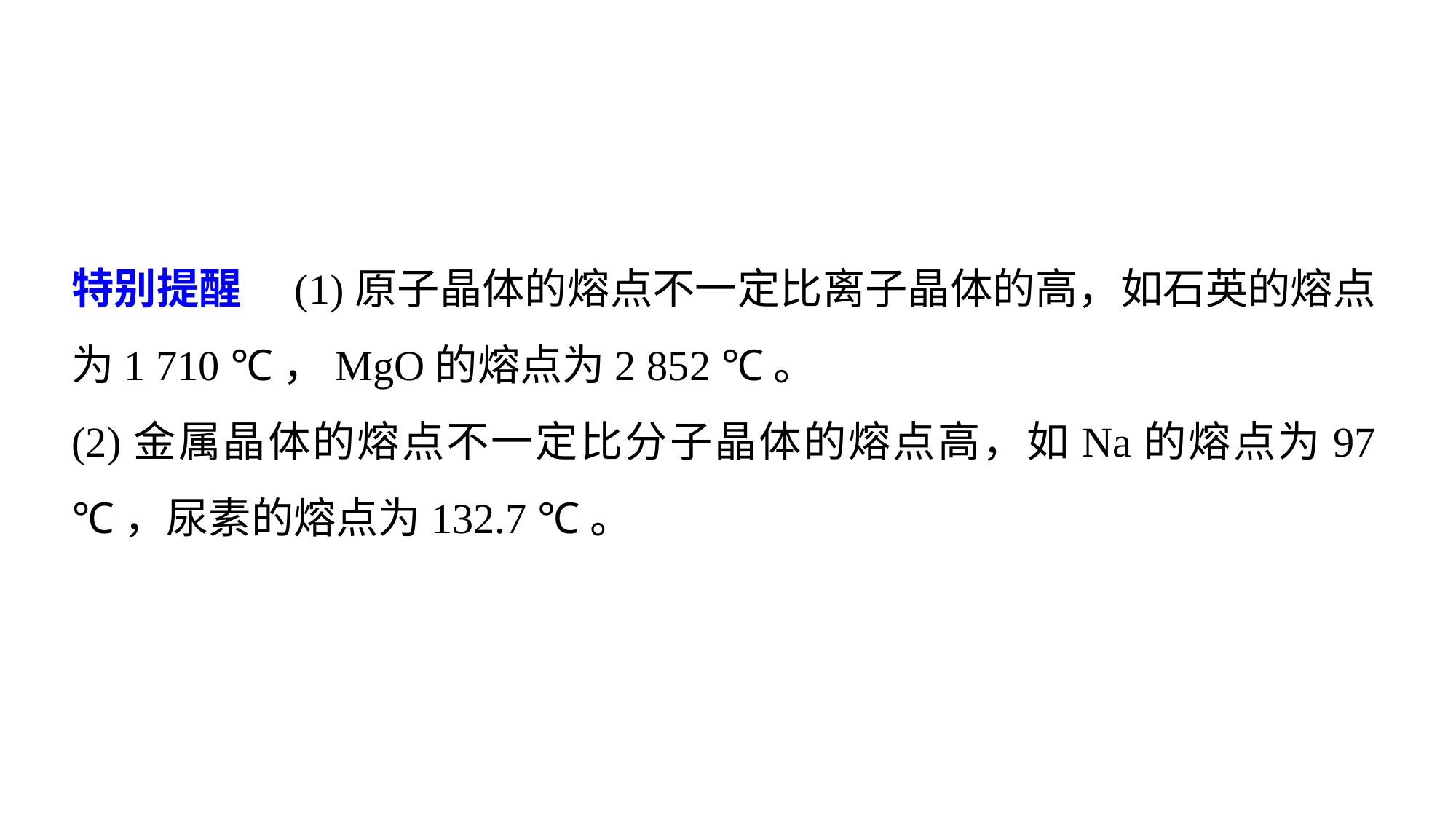

特别提醒　(1)原子晶体的熔点不一定比离子晶体的高，如石英的熔点为1 710 ℃，MgO的熔点为2 852 ℃。
(2)金属晶体的熔点不一定比分子晶体的熔点高，如Na的熔点为97 ℃，尿素的熔点为132.7 ℃。